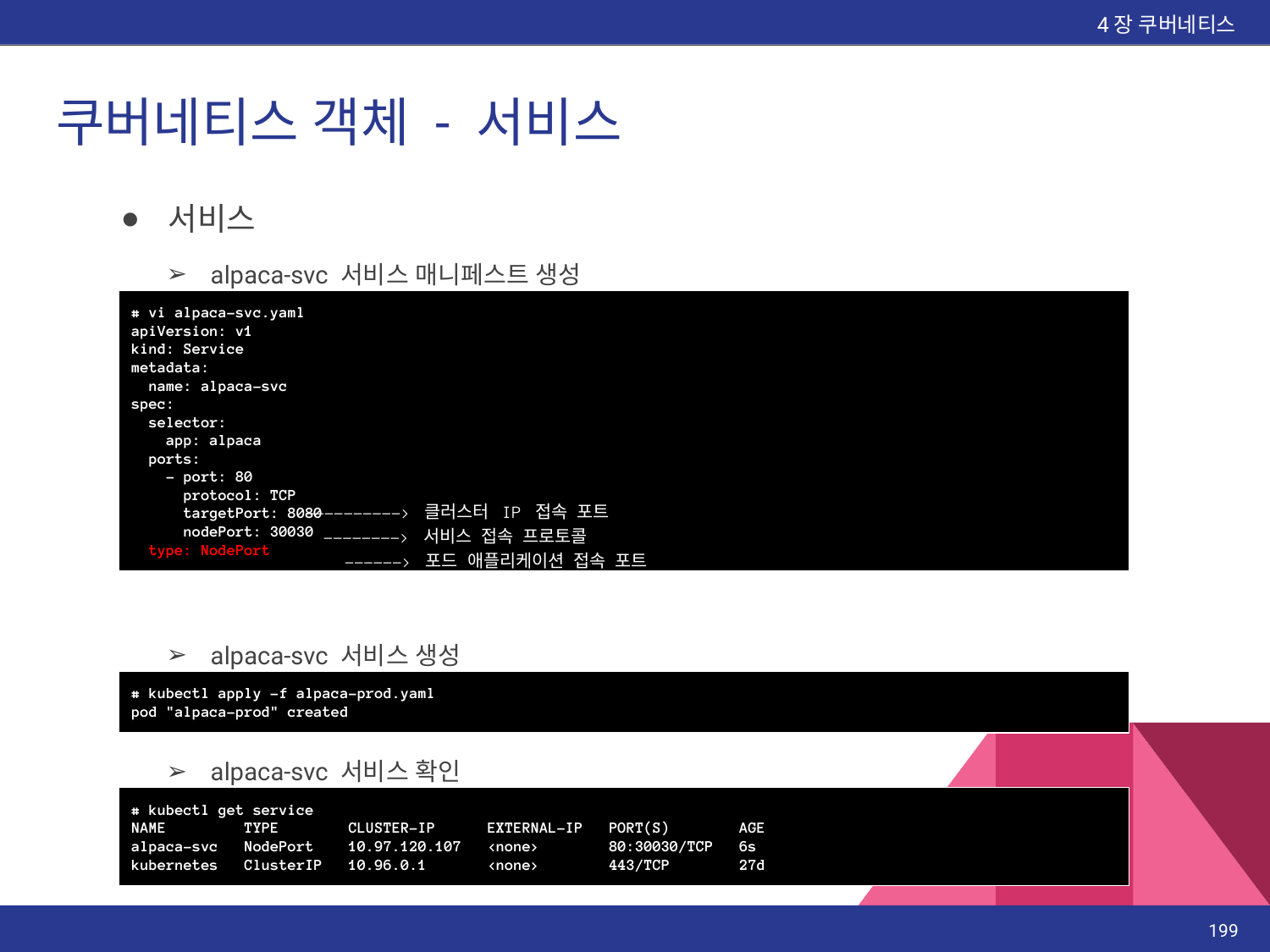

4장 쿠버네티스

# 쿠버네티스 객체 - 서비스
서비스
alpaca-svc 서비스 매니페스트 생성
| # vi alpaca-svc.yaml apiVersion: v1 kind: Service metadata: name: alpaca-svc spec: selector: app: alpaca ports: - port: 80 protocol: TCP targetPort: 8080 nodePort: 30030 type: NodePort |
| --- |
----------> 클러스터 IP 접속 포트
--------> 서비스 접속 프로토콜
------> 포드 애플리케이션 접속 포트
------> 서비스 접속을 위한 노드 접속 포트
alpaca-svc 서비스 생성
| # kubectl apply -f alpaca-prod.yaml pod "alpaca-prod" created |
| --- |
alpaca-svc 서비스 확인
| # kubectl get service NAME TYPE CLUSTER-IP EXTERNAL-IP PORT(S) AGE alpaca-svc NodePort 10.97.120.107 <none> 80:30030/TCP 6s kubernetes ClusterIP 10.96.0.1 <none> 443/TCP 27d |
| --- |
199